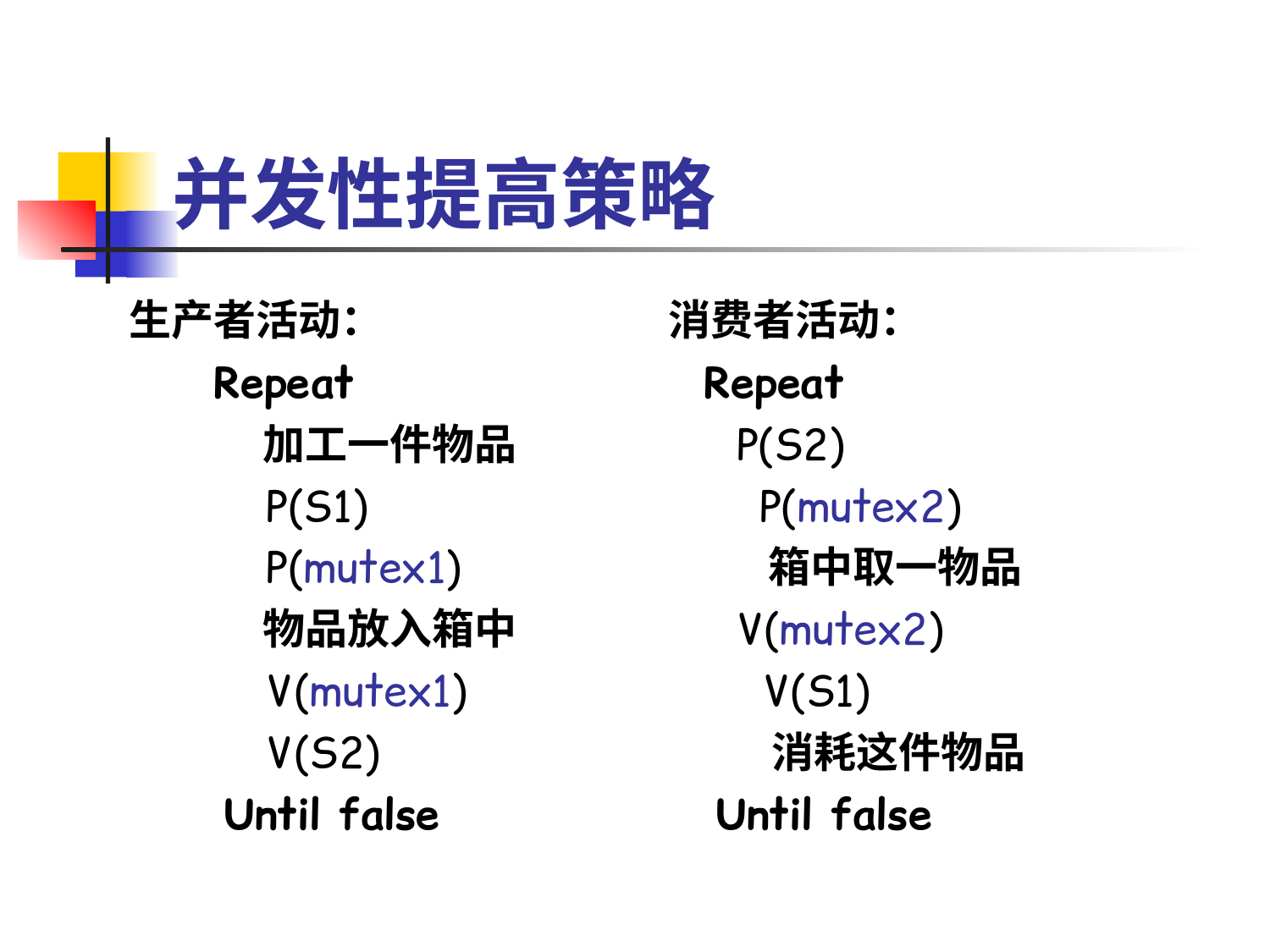

# 并发性提高策略
生产者活动：                              消费者活动：
        Repeat                   Repeat
             加工一件物品                      P(S2)
             P(S1)                                     P(mutex2)
             P(mutex1)                            箱中取一物品
             物品放入箱中                      V(mutex2)
             V(mutex1)                            V(S1)
             V(S2)                                    消耗这件物品
         Until false               Until false